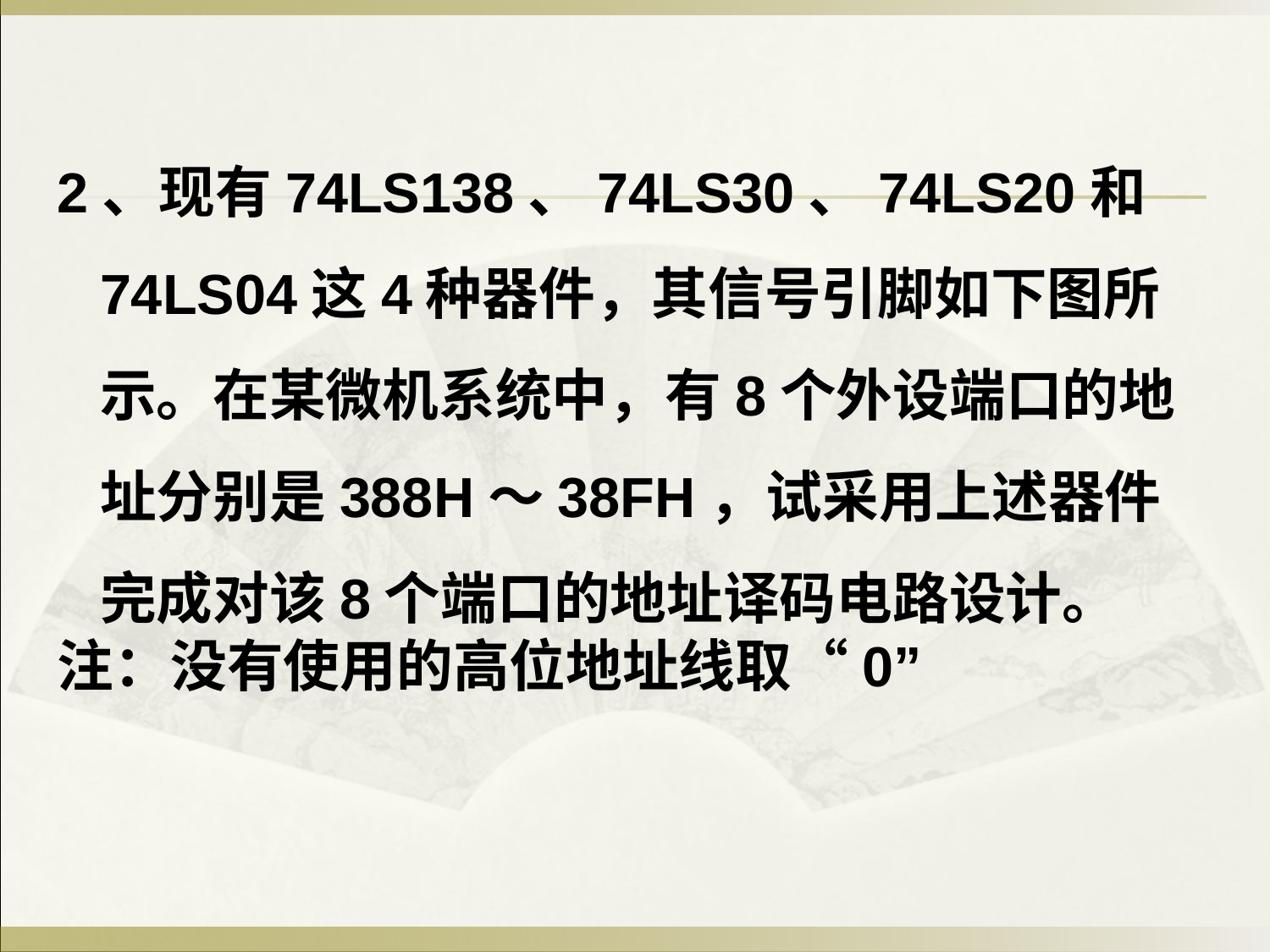

2、现有74LS138、74LS30、74LS20和74LS04这4种器件，其信号引脚如下图所示。在某微机系统中，有8个外设端口的地址分别是388H～38FH，试采用上述器件完成对该8个端口的地址译码电路设计。
注：没有使用的高位地址线取“0”